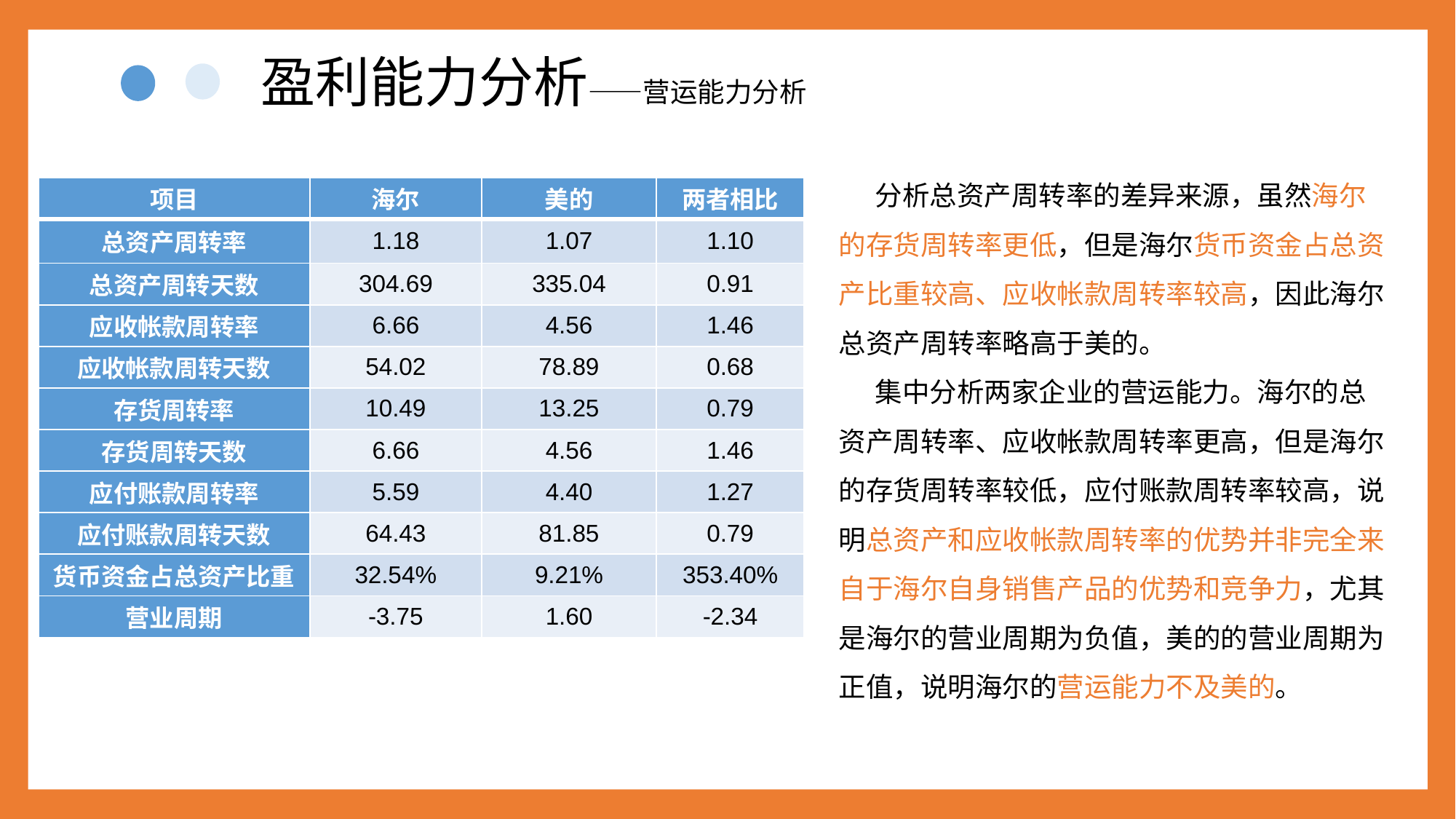

盈利能力分析——营运能力分析

分析总资产周转率的差异来源，虽然海尔的存货周转率更低，但是海尔货币资金占总资产比重较高、应收帐款周转率较高，因此海尔总资产周转率略高于美的。
集中分析两家企业的营运能力。海尔的总资产周转率、应收帐款周转率更高，但是海尔的存货周转率较低，应付账款周转率较高，说明总资产和应收帐款周转率的优势并非完全来自于海尔自身销售产品的优势和竞争力，尤其是海尔的营业周期为负值，美的的营业周期为正值，说明海尔的营运能力不及美的。
| 项目 | 海尔 | 美的 | 两者相比 |
| --- | --- | --- | --- |
| 总资产周转率 | 1.18 | 1.07 | 1.10 |
| 总资产周转天数 | 304.69 | 335.04 | 0.91 |
| 应收帐款周转率 | 6.66 | 4.56 | 1.46 |
| 应收帐款周转天数 | 54.02 | 78.89 | 0.68 |
| 存货周转率 | 10.49 | 13.25 | 0.79 |
| 存货周转天数 | 6.66 | 4.56 | 1.46 |
| 应付账款周转率 | 5.59 | 4.40 | 1.27 |
| 应付账款周转天数 | 64.43 | 81.85 | 0.79 |
| 货币资金占总资产比重 | 32.54% | 9.21% | 353.40% |
| 营业周期 | -3.75 | 1.60 | -2.34 |